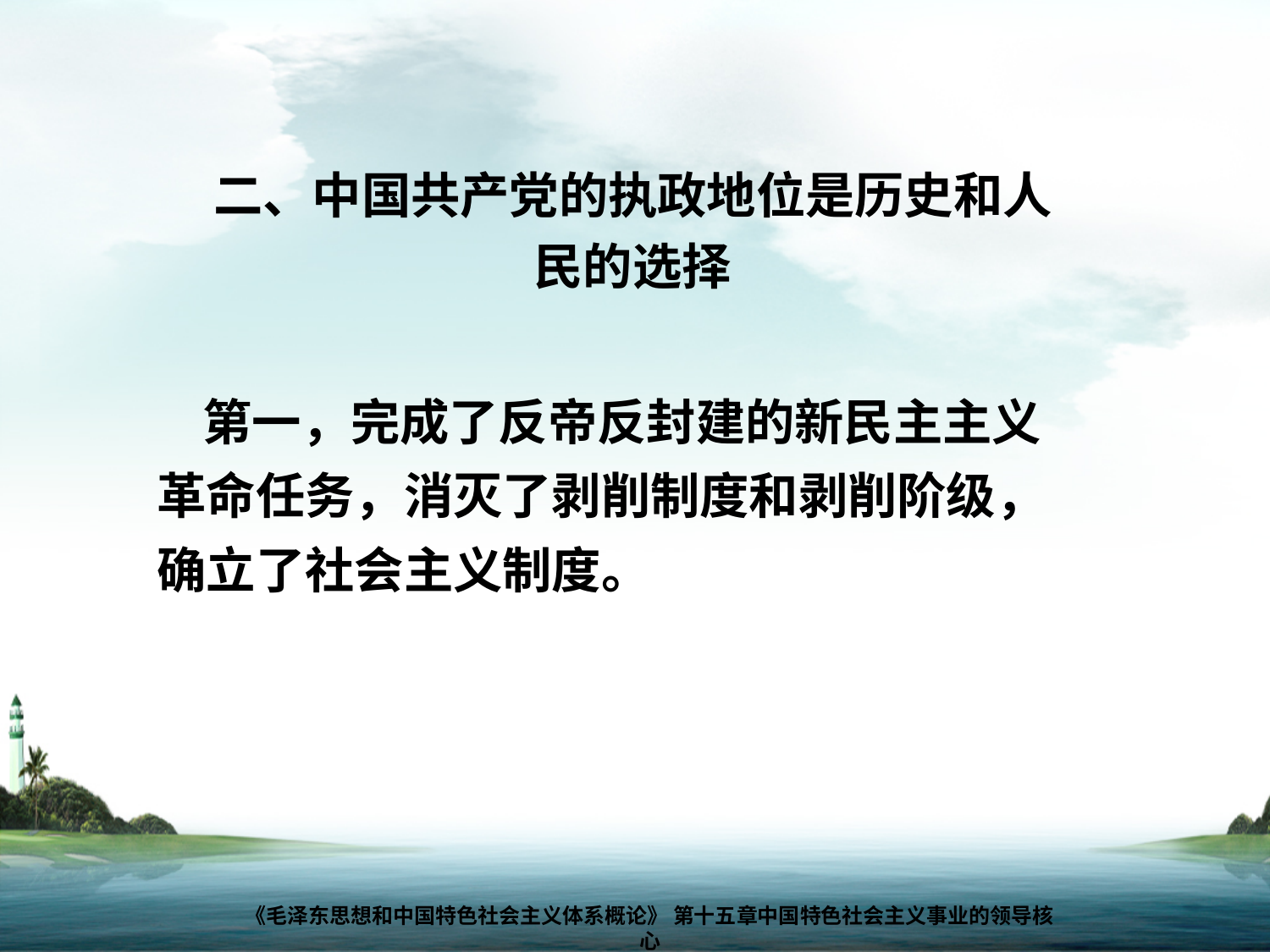

二、中国共产党的执政地位是历史和人民的选择

   第一，完成了反帝反封建的新民主主义革命任务，消灭了剥削制度和剥削阶级，确立了社会主义制度。
《毛泽东思想和中国特色社会主义体系概论》 第十五章中国特色社会主义事业的领导核心